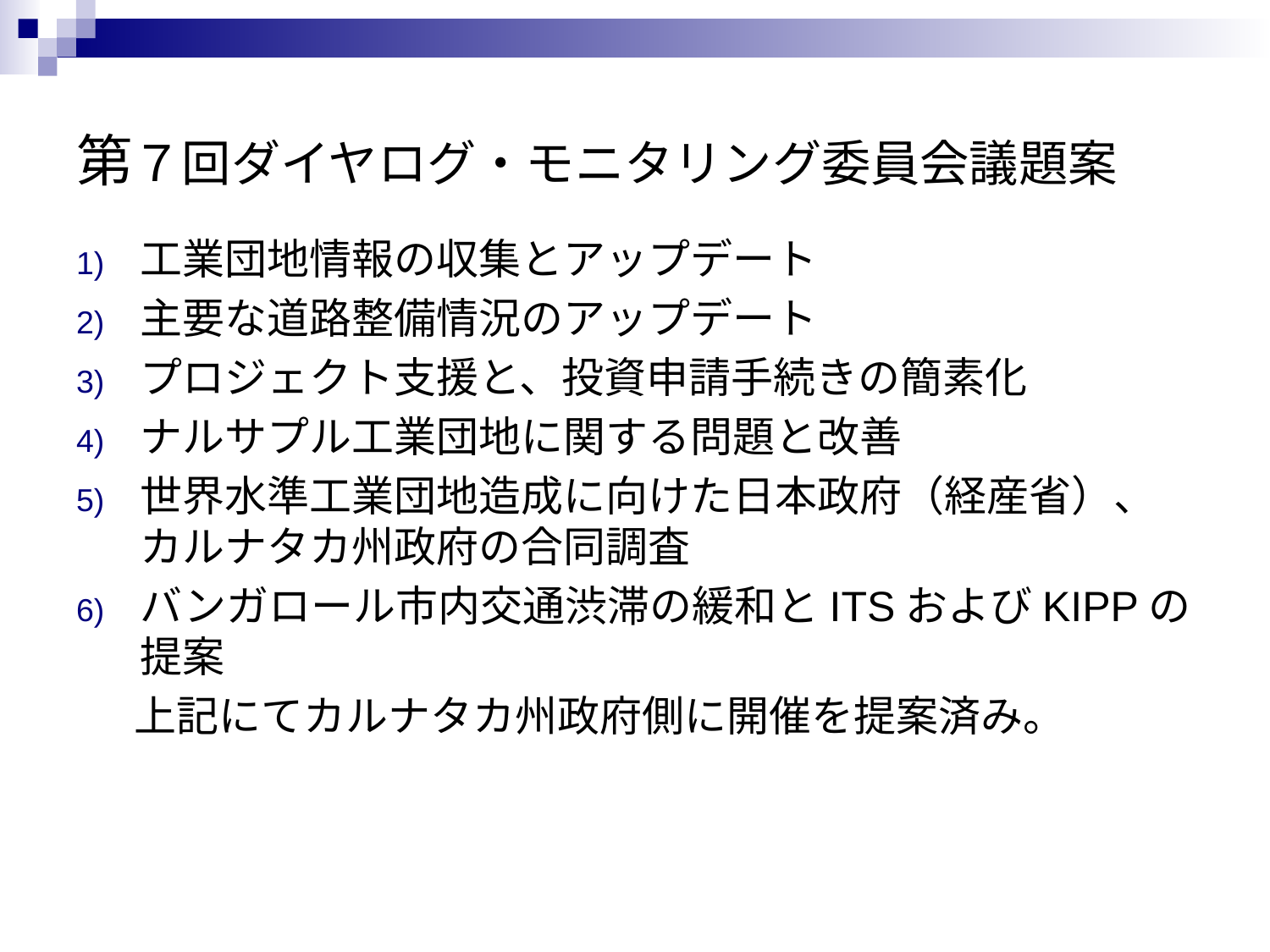

# 第７回ダイヤログ・モニタリング委員会議題案
工業団地情報の収集とアップデート
主要な道路整備情況のアップデート
プロジェクト支援と、投資申請手続きの簡素化
ナルサプル工業団地に関する問題と改善
世界水準工業団地造成に向けた日本政府（経産省）、カルナタカ州政府の合同調査
バンガロール市内交通渋滞の緩和とITSおよびKIPPの提案
     上記にてカルナタカ州政府側に開催を提案済み。